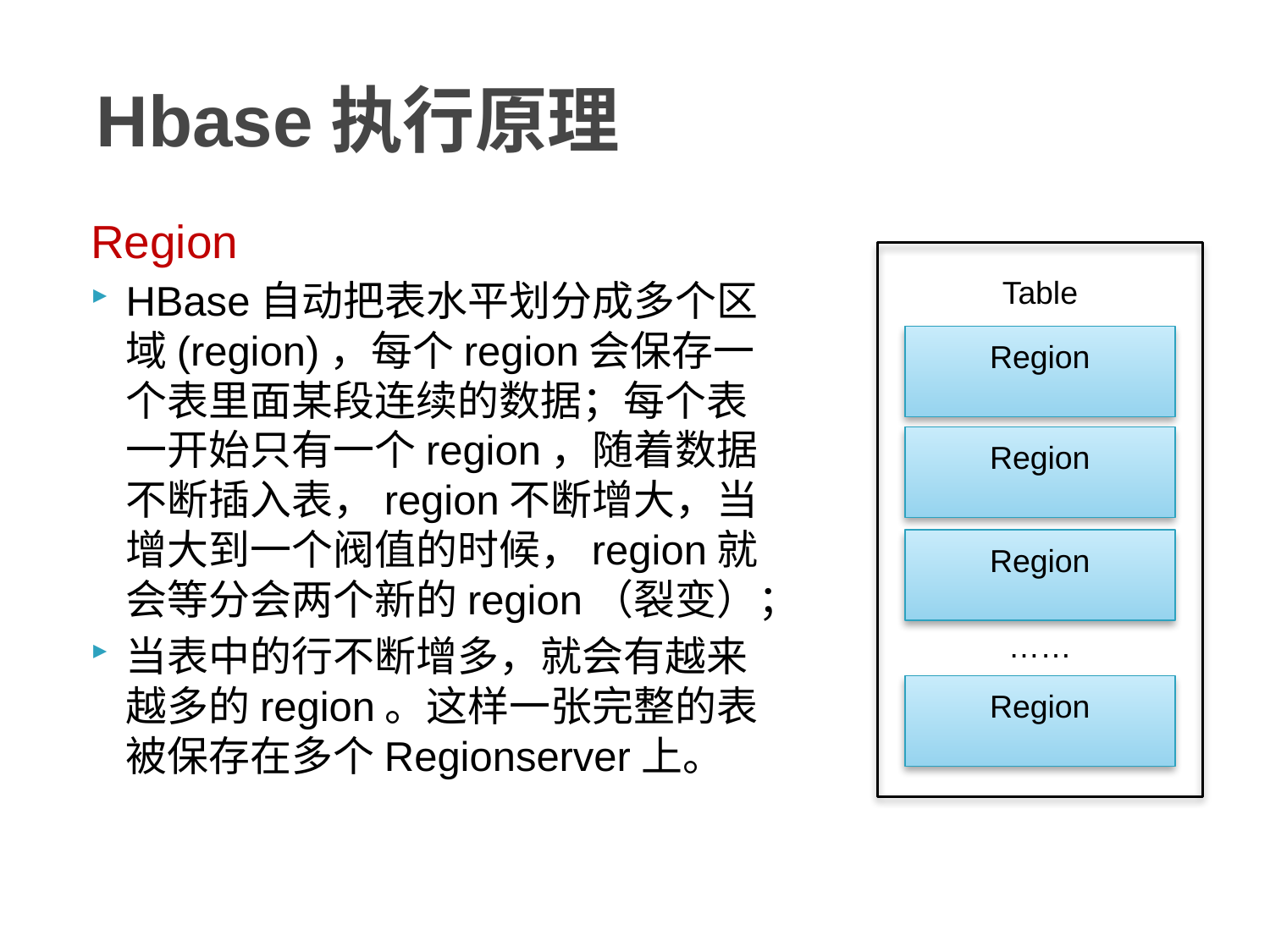

# Hbase执行原理
Region
HBase自动把表水平划分成多个区域(region)，每个region会保存一个表里面某段连续的数据；每个表一开始只有一个region，随着数据不断插入表，region不断增大，当增大到一个阀值的时候，region就会等分会两个新的region（裂变）；
当表中的行不断增多，就会有越来越多的region。这样一张完整的表被保存在多个Regionserver上。

Table

Region

Region

Region
……

Region